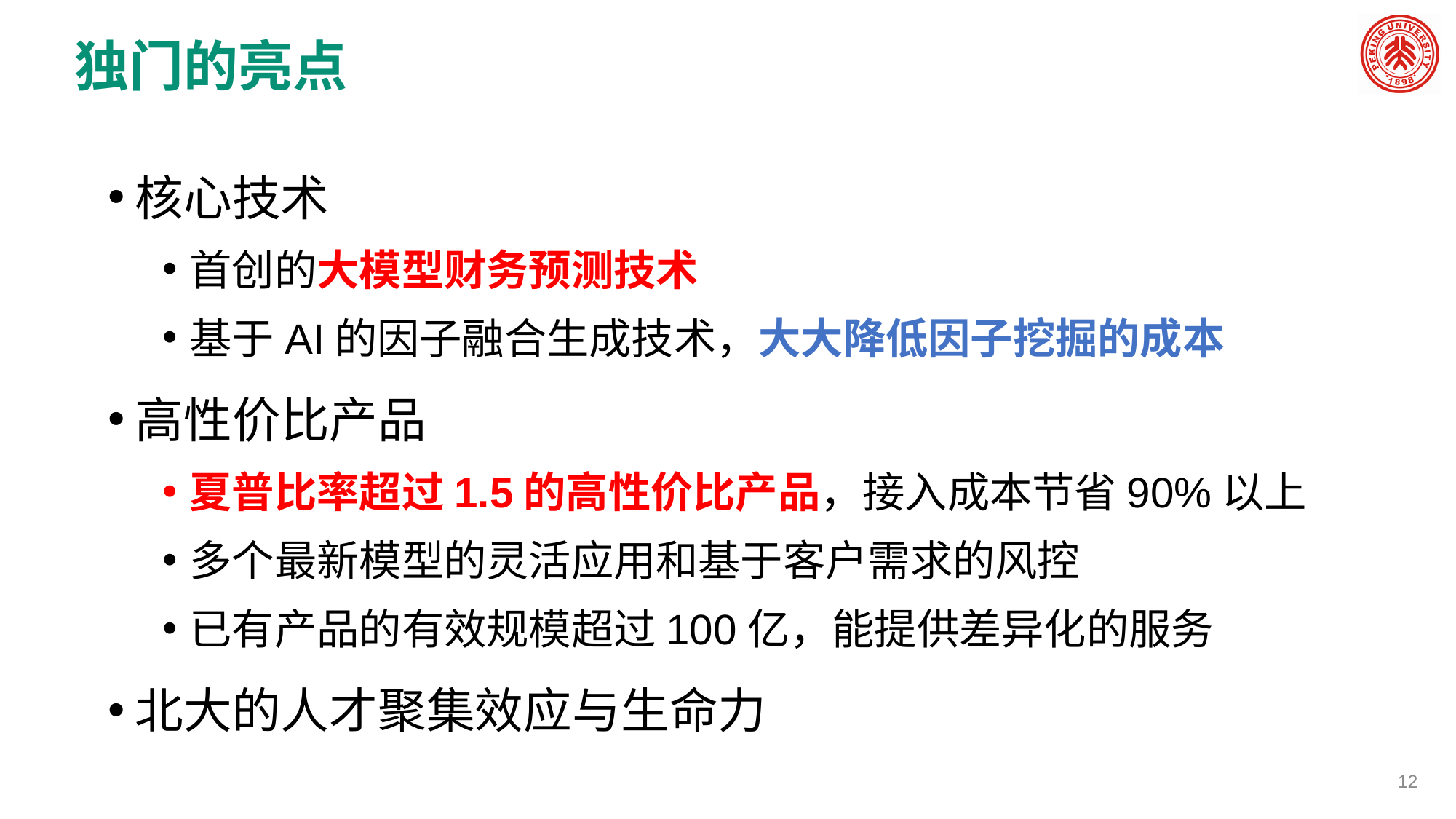

# 独门的亮点
核心技术
首创的大模型财务预测技术
基于AI的因子融合生成技术，大大降低因子挖掘的成本
高性价比产品
夏普比率超过1.5的高性价比产品，接入成本节省90%以上
多个最新模型的灵活应用和基于客户需求的风控
已有产品的有效规模超过100亿，能提供差异化的服务
北大的人才聚集效应与生命力

12